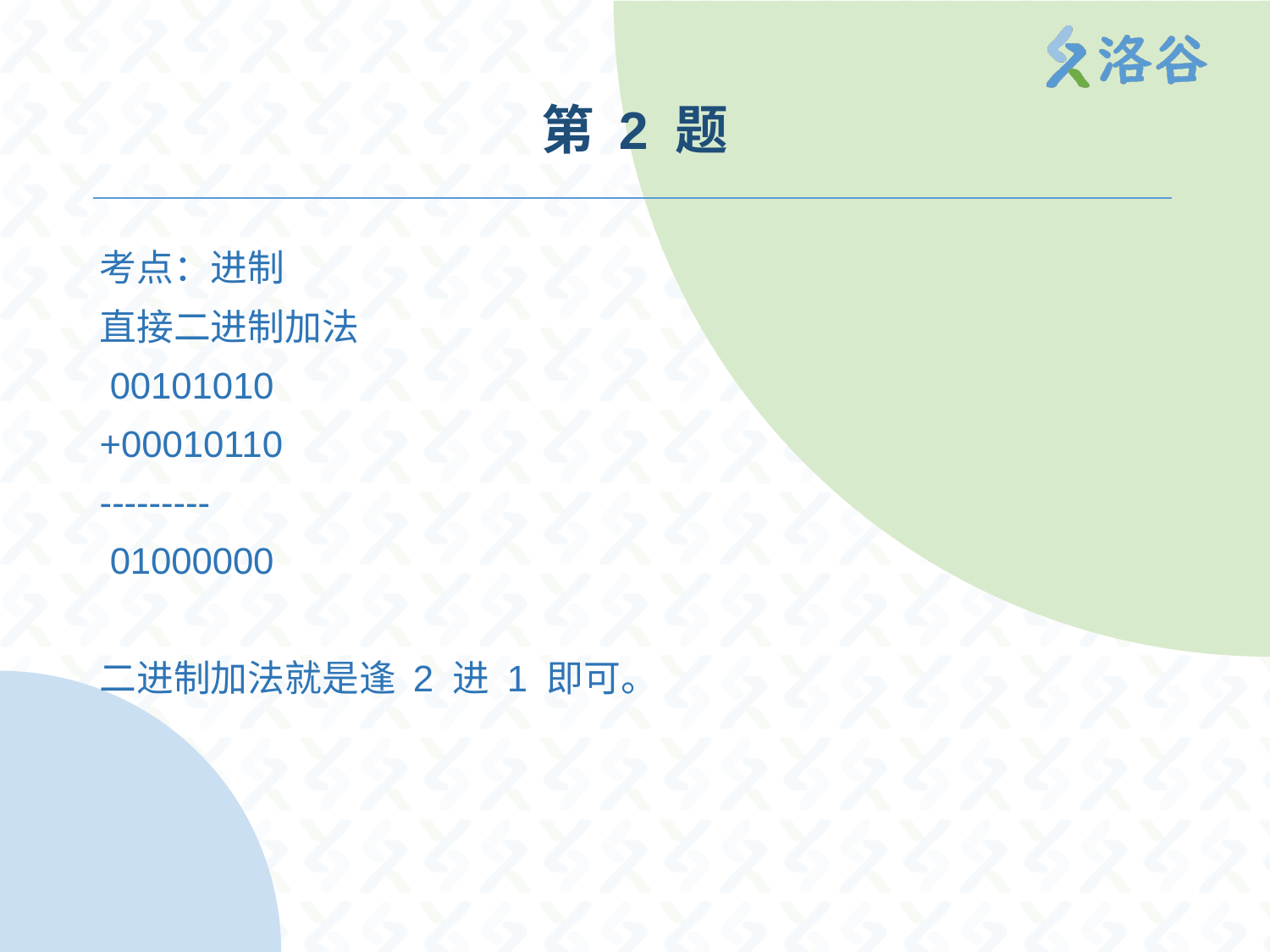

# 第 2 题
考点：进制
直接二进制加法
 00101010
+00010110
---------
 01000000

二进制加法就是逢 2 进 1 即可。